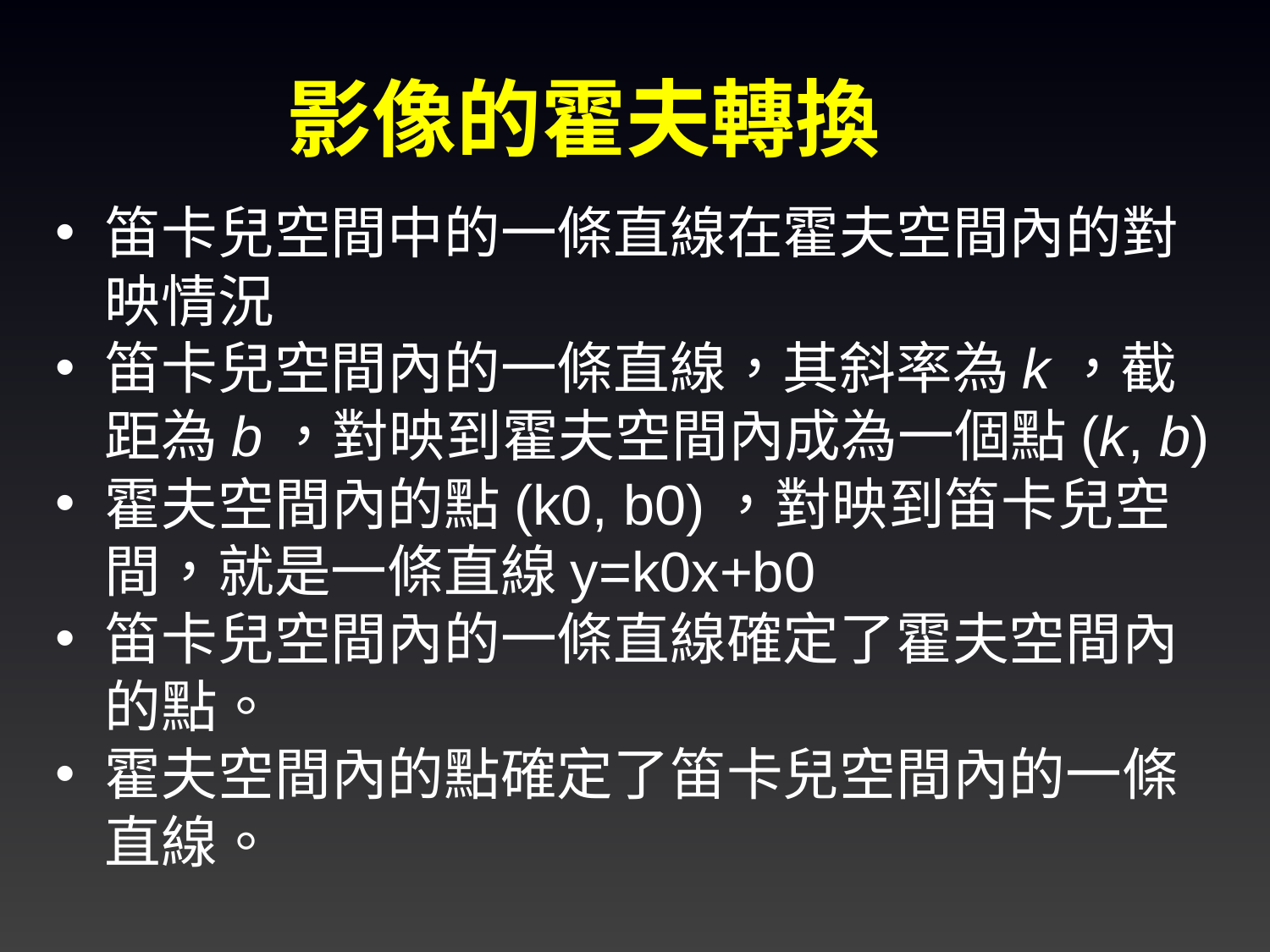

影像的霍夫轉換
笛卡兒空間中的一條直線在霍夫空間內的對映情況
笛卡兒空間內的一條直線，其斜率為k，截距為b，對映到霍夫空間內成為一個點(k, b)
霍夫空間內的點(k0, b0)，對映到笛卡兒空間，就是一條直線y=k0x+b0
笛卡兒空間內的一條直線確定了霍夫空間內的點。
霍夫空間內的點確定了笛卡兒空間內的一條直線。